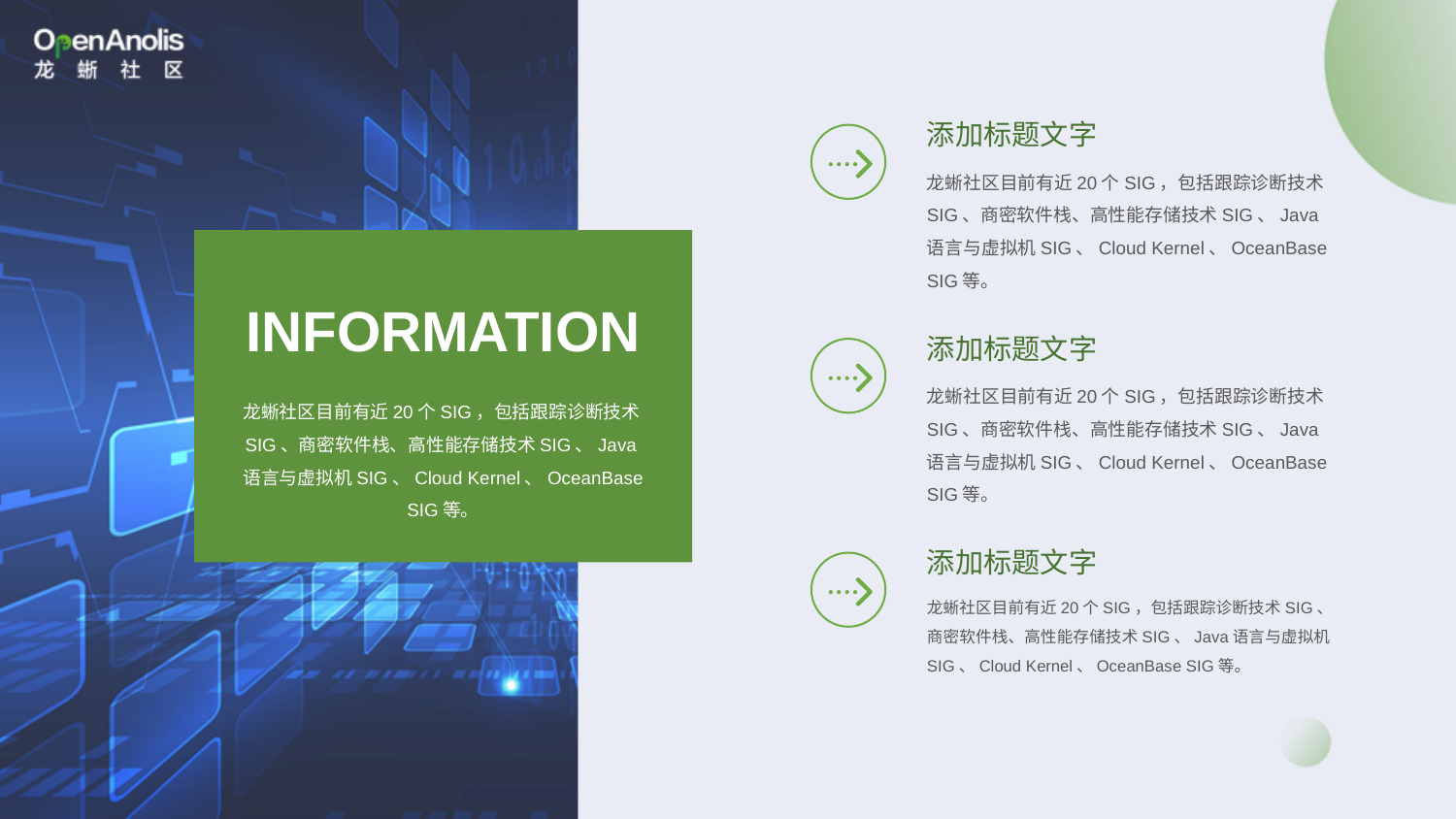

添加标题文字

龙蜥社区目前有近20个SIG，包括跟踪诊断技术SIG、商密软件栈、高性能存储技术SIG、Java语言与虚拟机SIG、Cloud Kernel、OceanBase SIG等。

INFORMATION
添加标题文字

龙蜥社区目前有近20个SIG，包括跟踪诊断技术SIG、商密软件栈、高性能存储技术SIG、Java语言与虚拟机SIG、Cloud Kernel、OceanBase SIG等。
龙蜥社区目前有近20个SIG，包括跟踪诊断技术SIG、商密软件栈、高性能存储技术SIG、Java语言与虚拟机SIG、Cloud Kernel、OceanBase SIG等。

添加标题文字

龙蜥社区目前有近20个SIG，包括跟踪诊断技术SIG、商密软件栈、高性能存储技术SIG、Java语言与虚拟机SIG、Cloud Kernel、OceanBase SIG等。